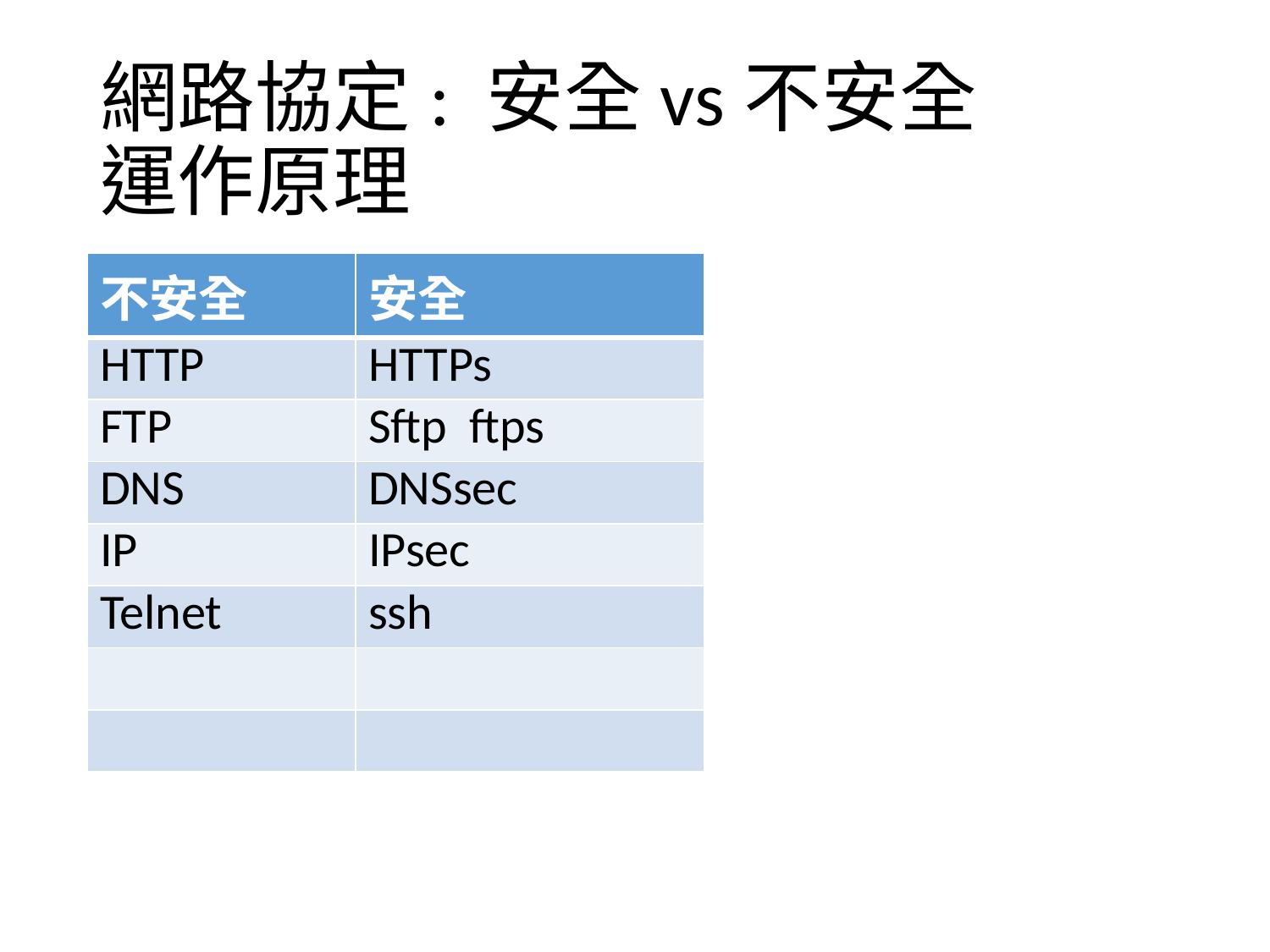

# 網路協定: 安全vs不安全 運作原理
| 不安全 | 安全 |
| --- | --- |
| HTTP | HTTPs |
| FTP | Sftp ftps |
| DNS | DNSsec |
| IP | IPsec |
| Telnet | ssh |
|  |  |
|  |  |